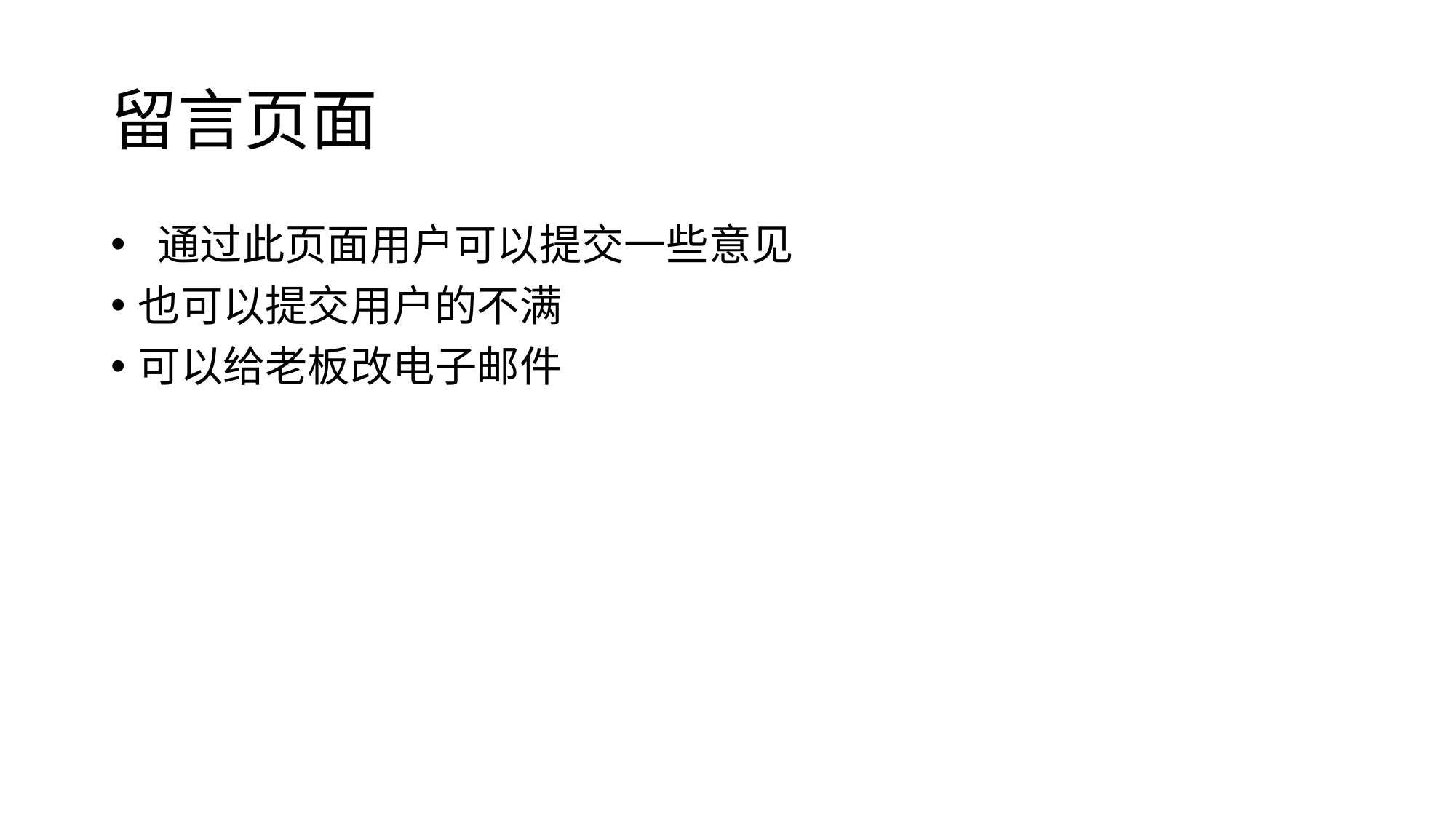

# 留言页面
 通过此页面用户可以提交一些意见
也可以提交用户的不满
可以给老板改电子邮件